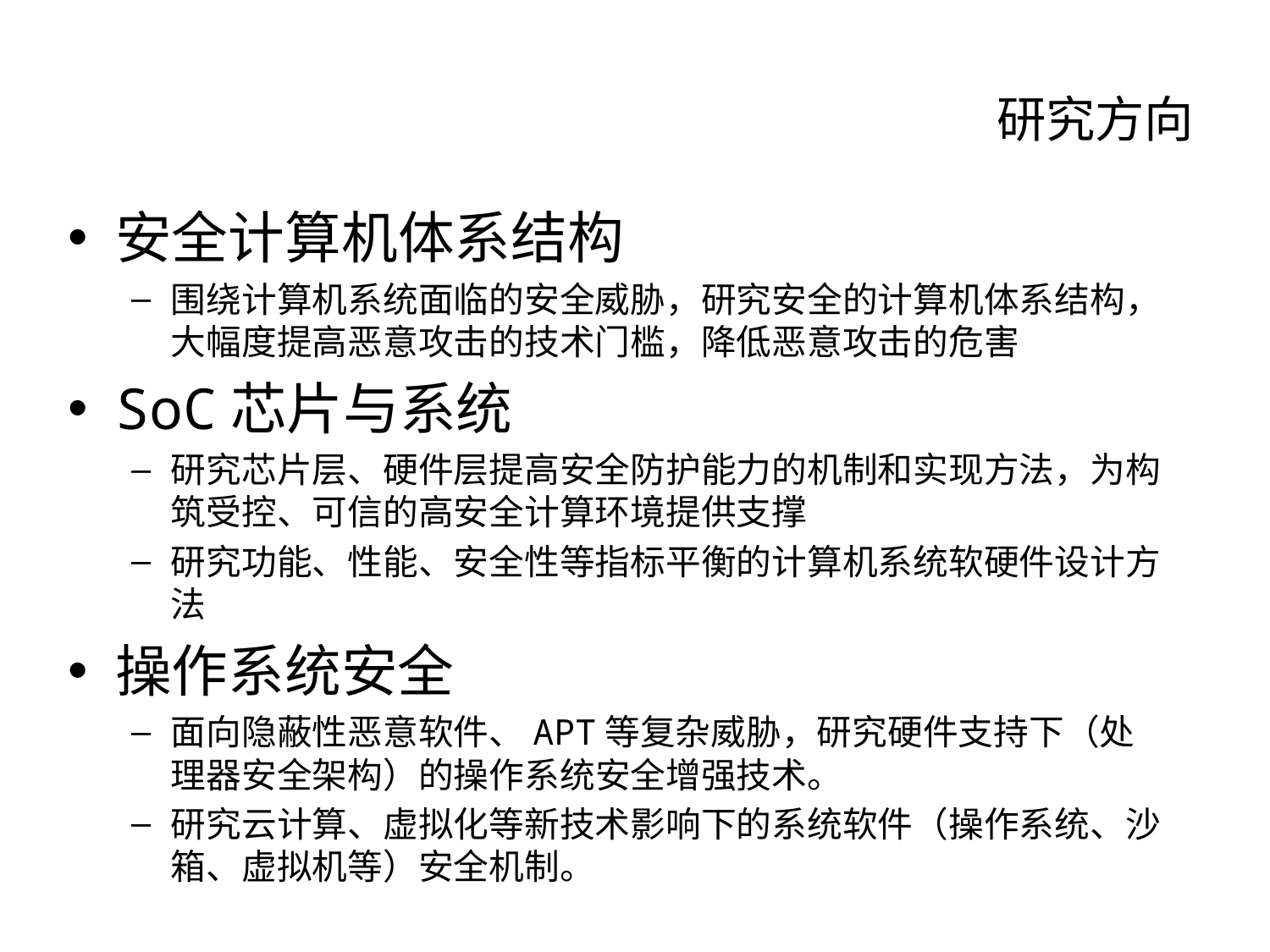

# 研究方向
安全计算机体系结构
围绕计算机系统面临的安全威胁，研究安全的计算机体系结构，大幅度提高恶意攻击的技术门槛，降低恶意攻击的危害
SoC芯片与系统
研究芯片层、硬件层提高安全防护能力的机制和实现方法，为构筑受控、可信的高安全计算环境提供支撑
研究功能、性能、安全性等指标平衡的计算机系统软硬件设计方法
操作系统安全
面向隐蔽性恶意软件、APT等复杂威胁，研究硬件支持下（处理器安全架构）的操作系统安全增强技术。
研究云计算、虚拟化等新技术影响下的系统软件（操作系统、沙箱、虚拟机等）安全机制。